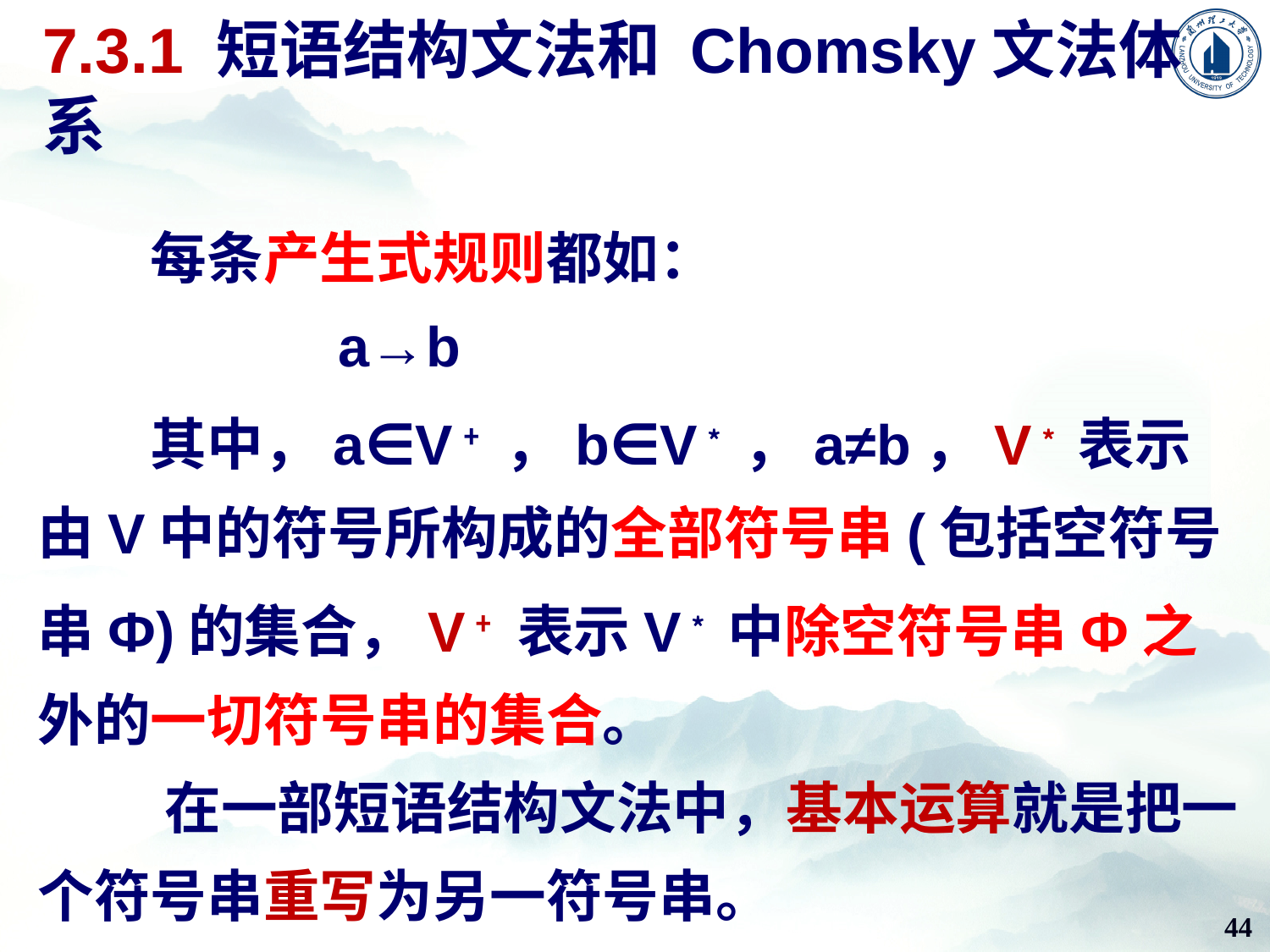

7.3.1 短语结构文法和 Chomsky文法体系
每条产生式规则都如：
            a→b
其中，a∈V﹢，b∈V﹡，a≠b，V﹡表示由V中的符号所构成的全部符号串(包括空符号串Ф)的集合，V﹢表示V﹡中除空符号串Ф之外的一切符号串的集合。
在一部短语结构文法中，基本运算就是把一个符号串重写为另一符号串。
44